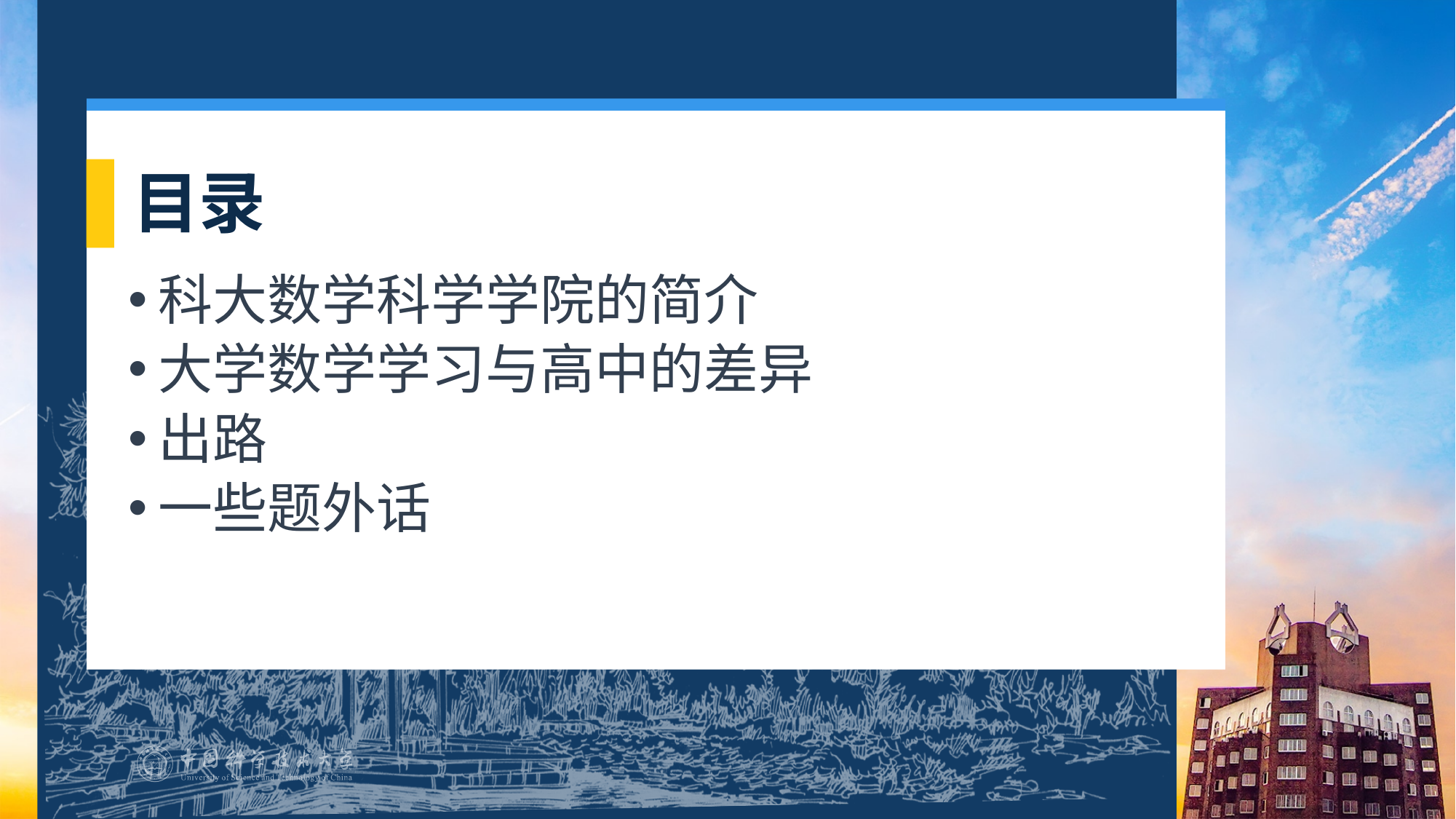

# 目录
科大数学科学学院的简介
大学数学学习与高中的差异
出路
一些题外话